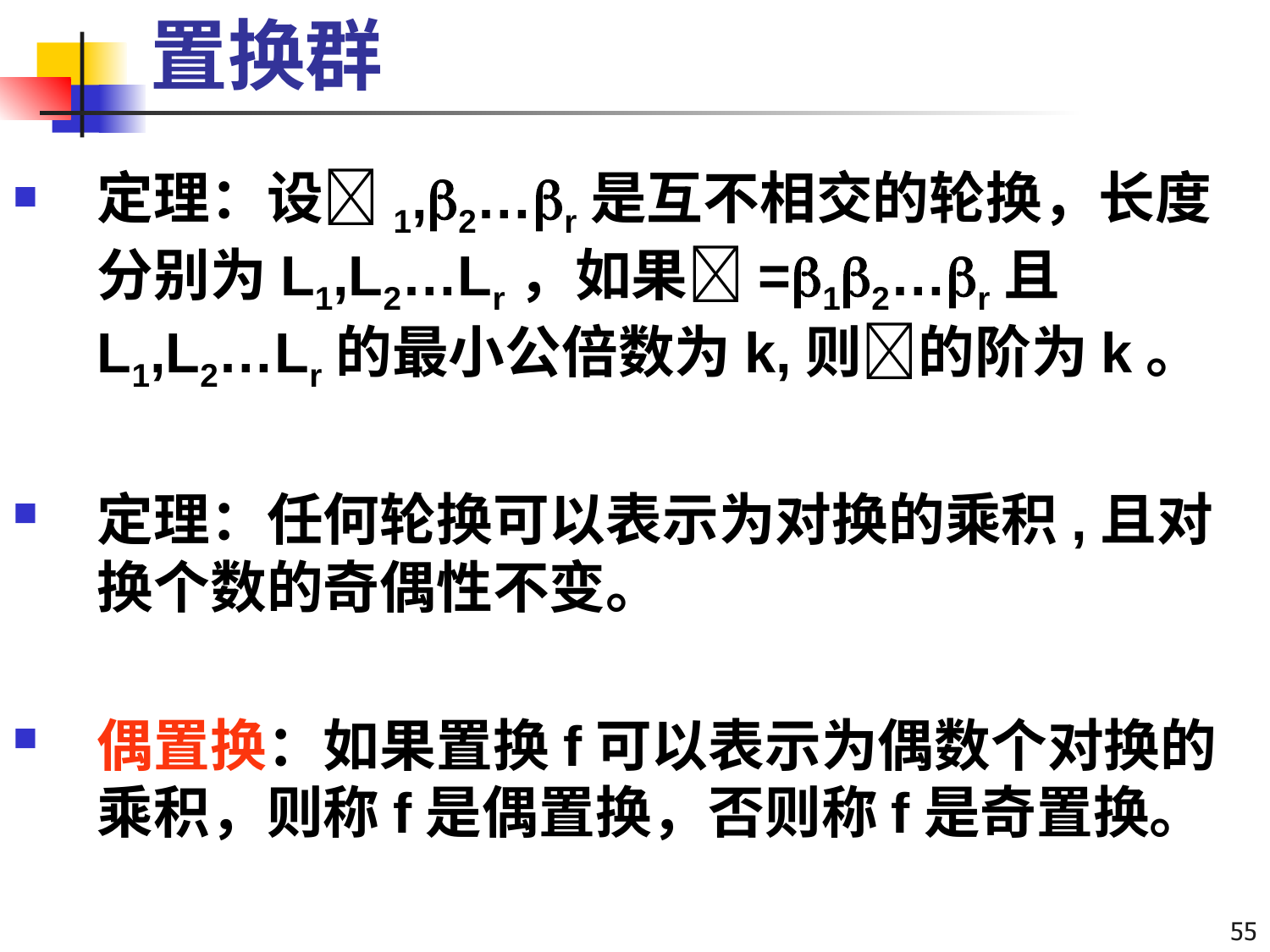

# 置换群
定理：设β1,β2…βr是互不相交的轮换，长度分别为L1,L2…Lr，如果α=β1β2…βr且L1,L2…Lr的最小公倍数为k,则α的阶为k。

定理：任何轮换可以表示为对换的乘积,且对换个数的奇偶性不变。

偶置换：如果置换f可以表示为偶数个对换的乘积，则称f是偶置换，否则称f是奇置换。

55